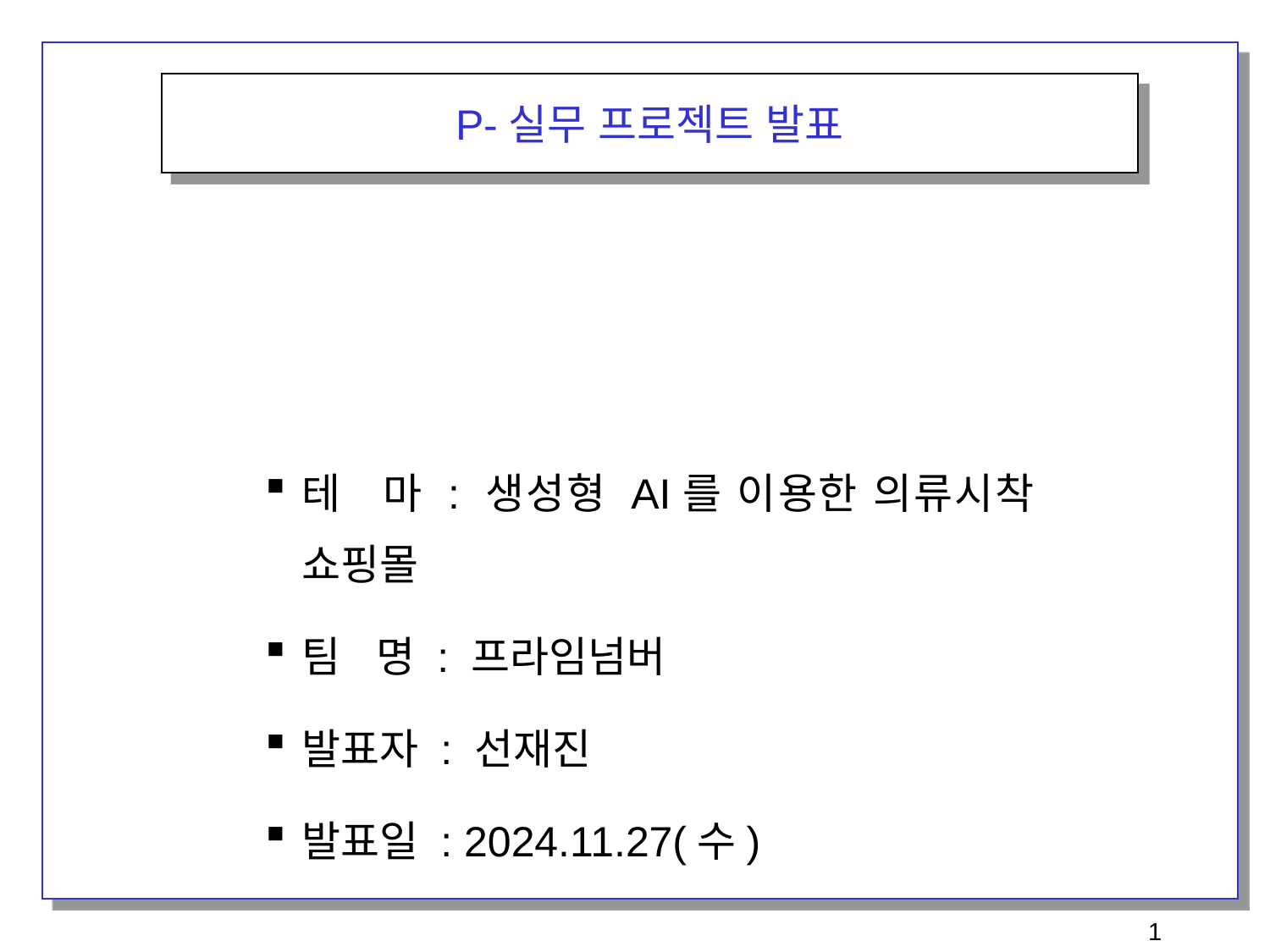

P-실무 프로젝트 발표
테   마 : 생성형 AI를 이용한 의류시착 쇼핑몰
팀   명 : 프라임넘버
발표자 : 선재진
발표일 : 2024.11.27(수)
1